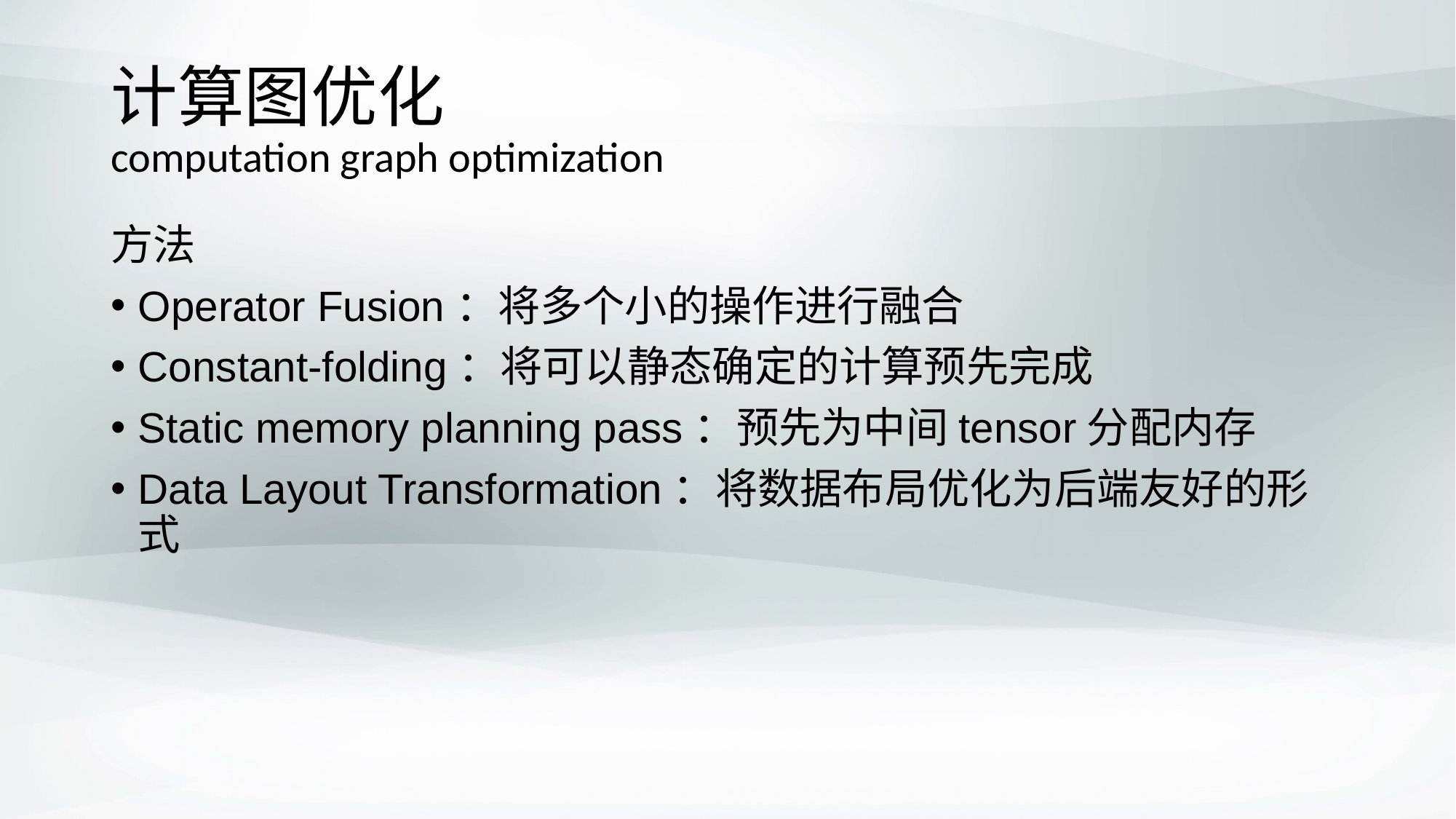

# 计算图优化 computation graph optimization
方法
Operator Fusion：将多个小的操作进行融合
Constant-folding：将可以静态确定的计算预先完成
Static memory planning pass：预先为中间tensor分配内存
Data Layout Transformation：将数据布局优化为后端友好的形式